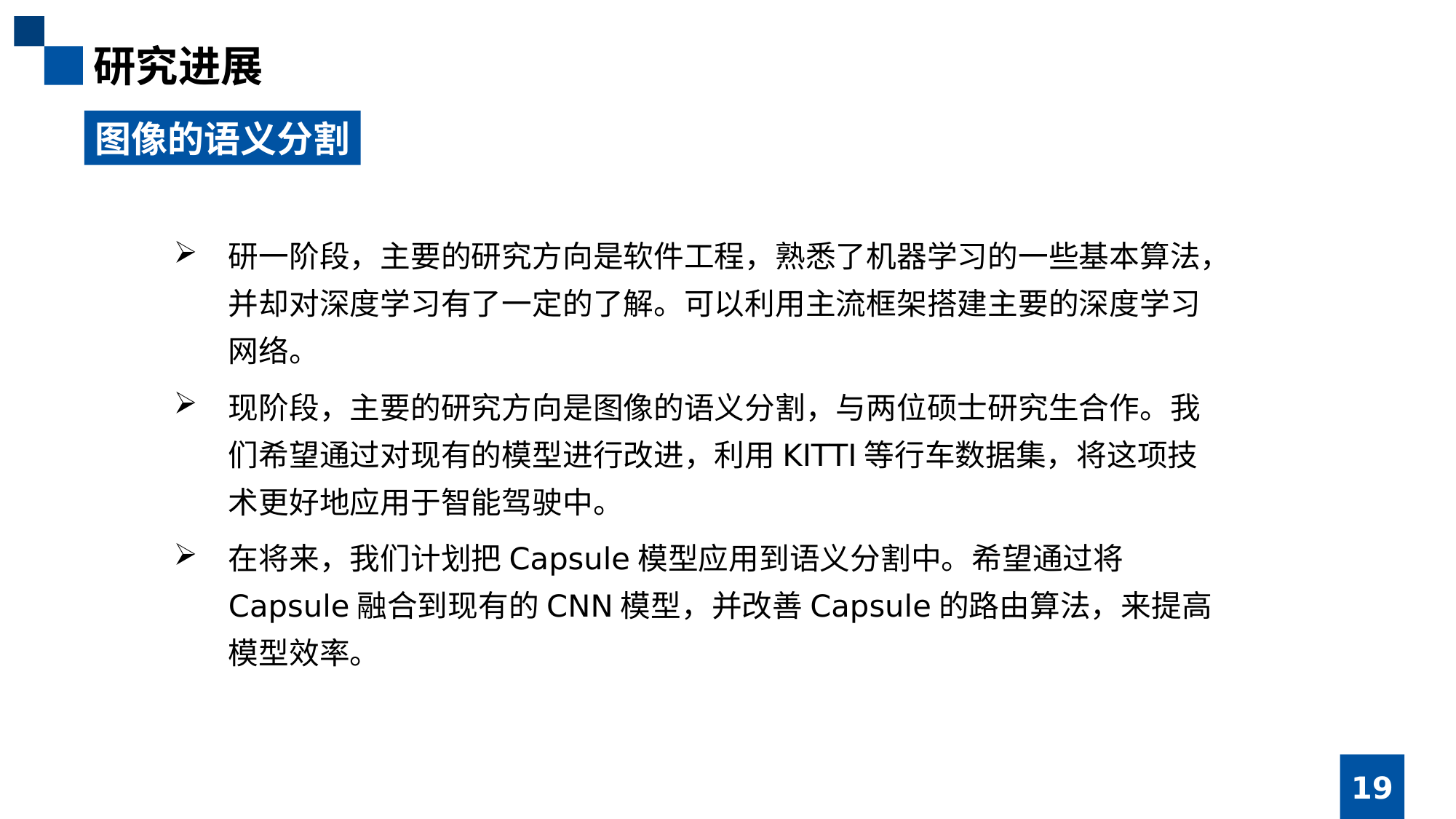

研究进展
图像的语义分割
研一阶段，主要的研究方向是软件工程，熟悉了机器学习的一些基本算法，并却对深度学习有了一定的了解。可以利用主流框架搭建主要的深度学习网络。
现阶段，主要的研究方向是图像的语义分割，与两位硕士研究生合作。我们希望通过对现有的模型进行改进，利用KITTI等行车数据集，将这项技术更好地应用于智能驾驶中。
在将来，我们计划把Capsule模型应用到语义分割中。希望通过将Capsule融合到现有的CNN模型，并改善Capsule的路由算法，来提高模型效率。

19